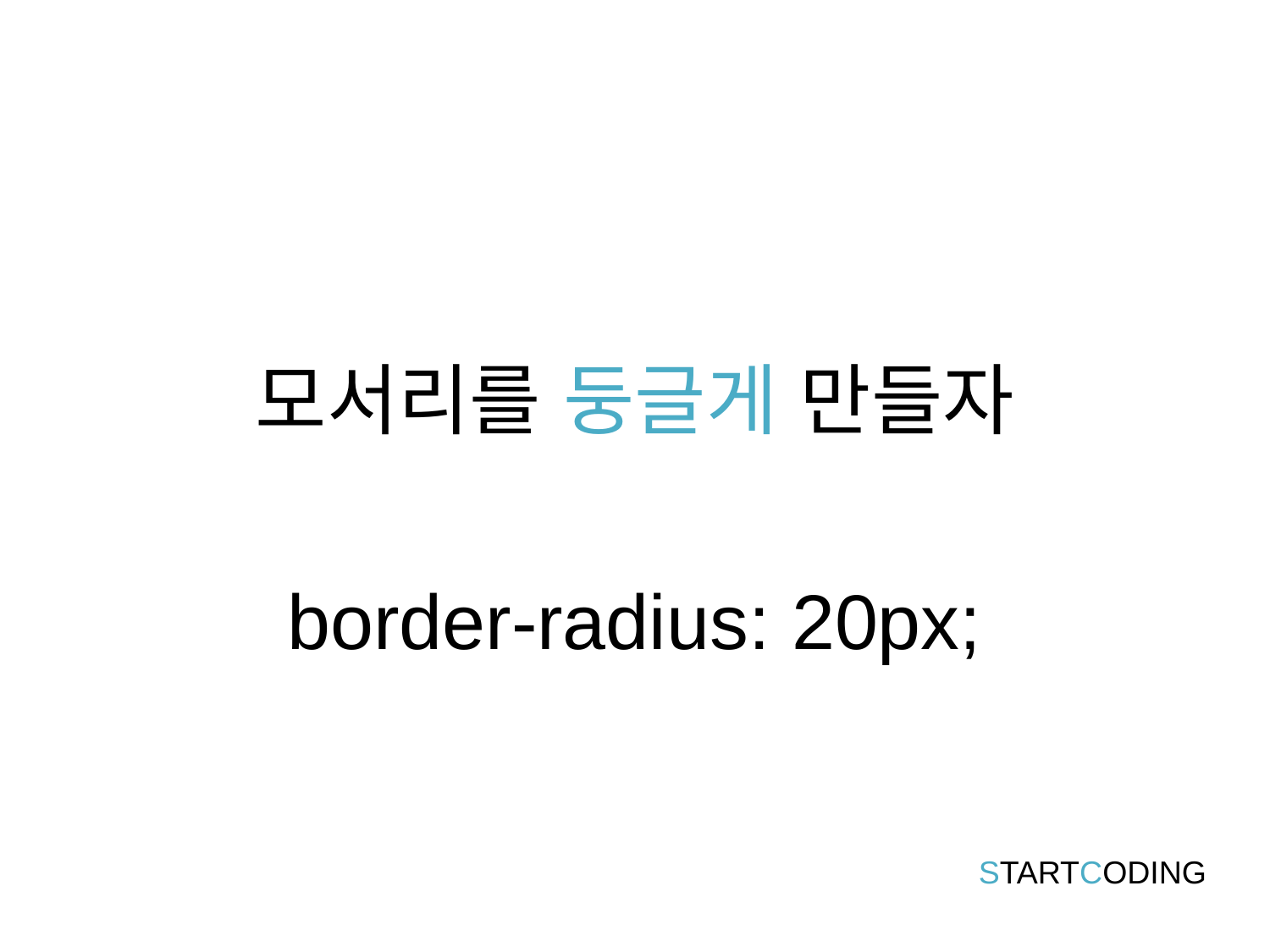

# 모서리를 둥글게 만들자
border-radius: 20px;
STARTCODING